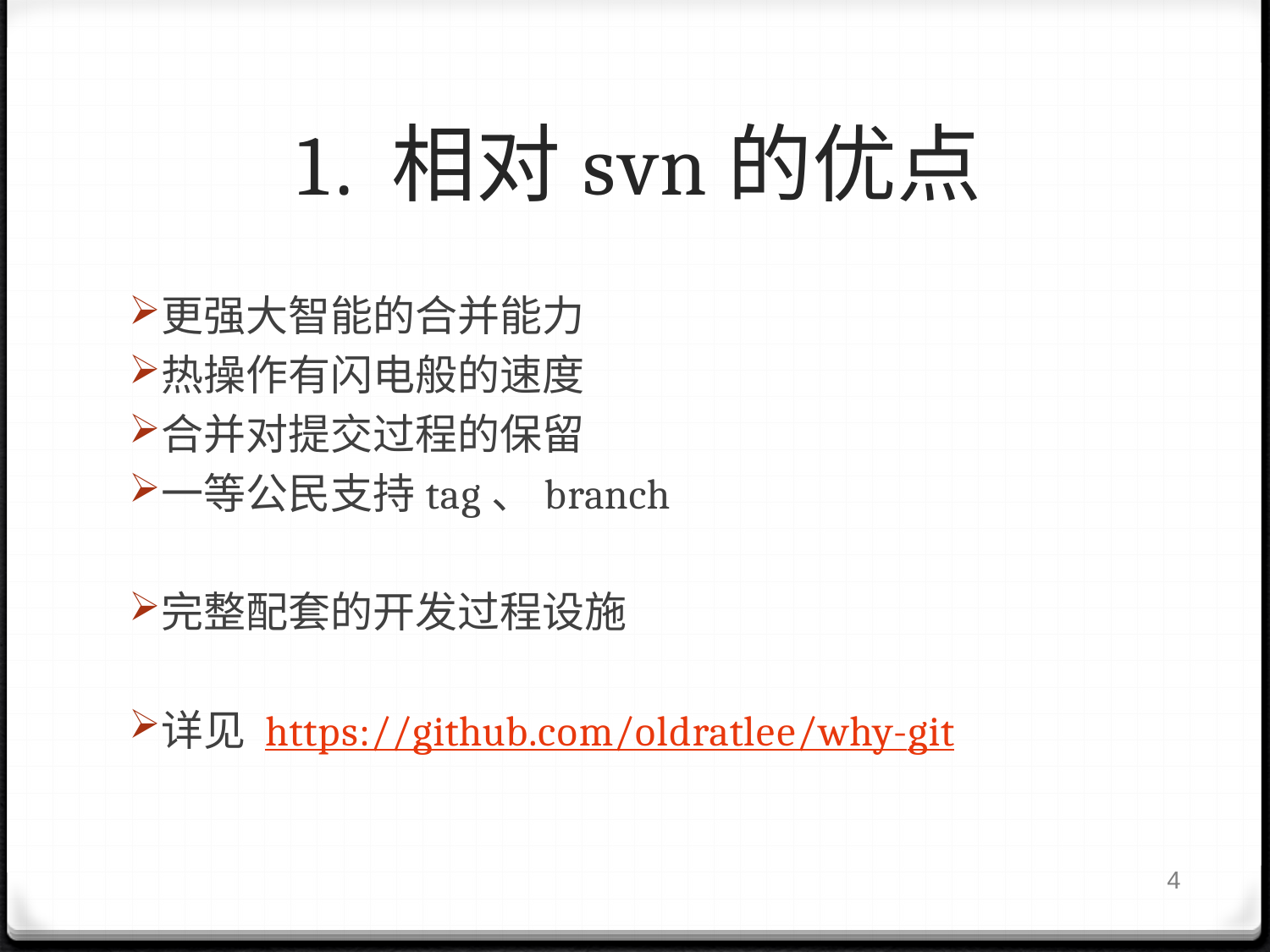

# 1. 相对svn的优点
更强大智能的合并能力
热操作有闪电般的速度
合并对提交过程的保留
一等公民支持tag、branch

完整配套的开发过程设施

详见 https://github.com/oldratlee/why-git

4